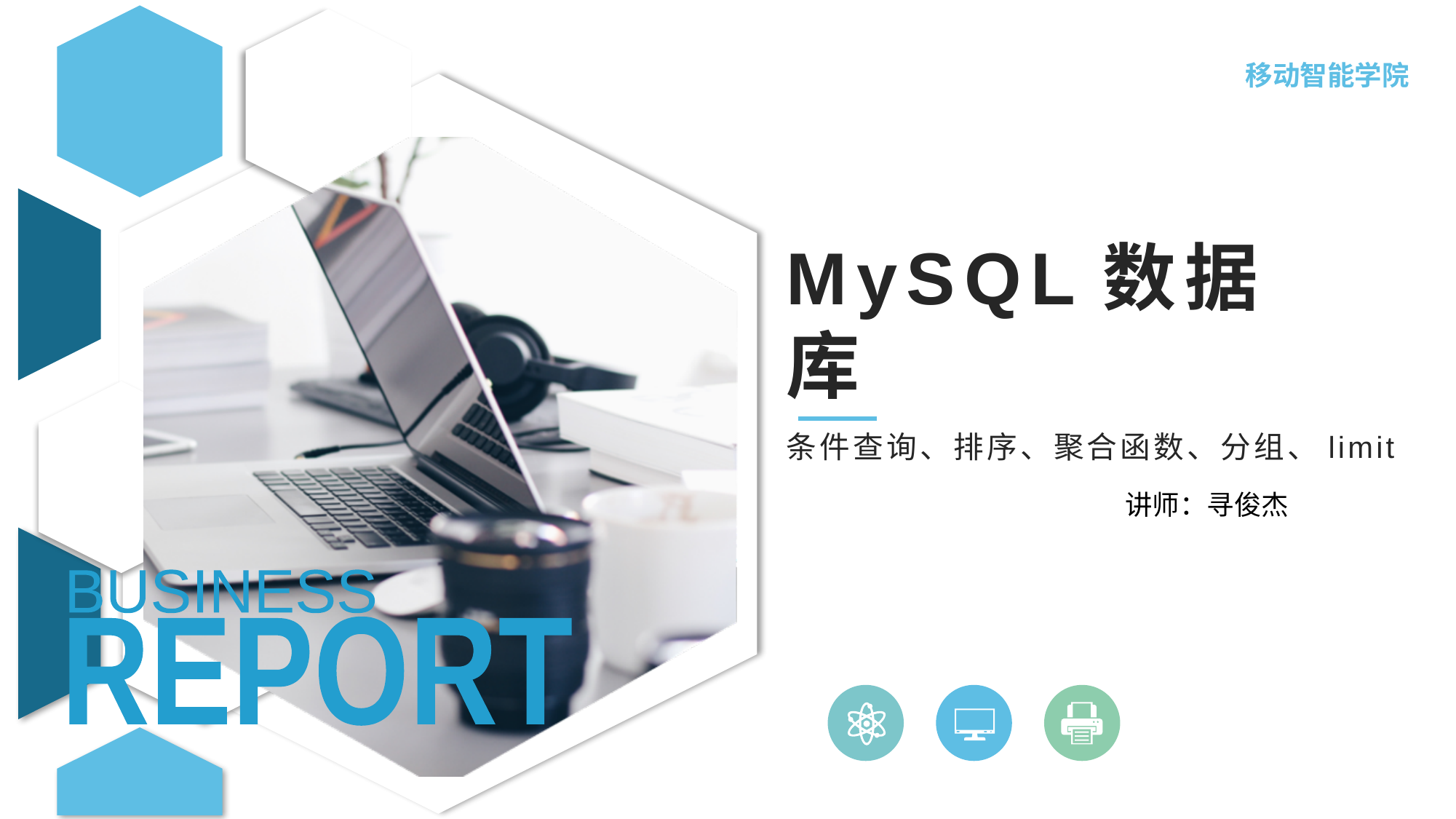

移动智能学院
# MySQL数据库
条件查询、排序、聚合函数、分组、limit

讲师：寻俊杰
BUSINESS
REPORT